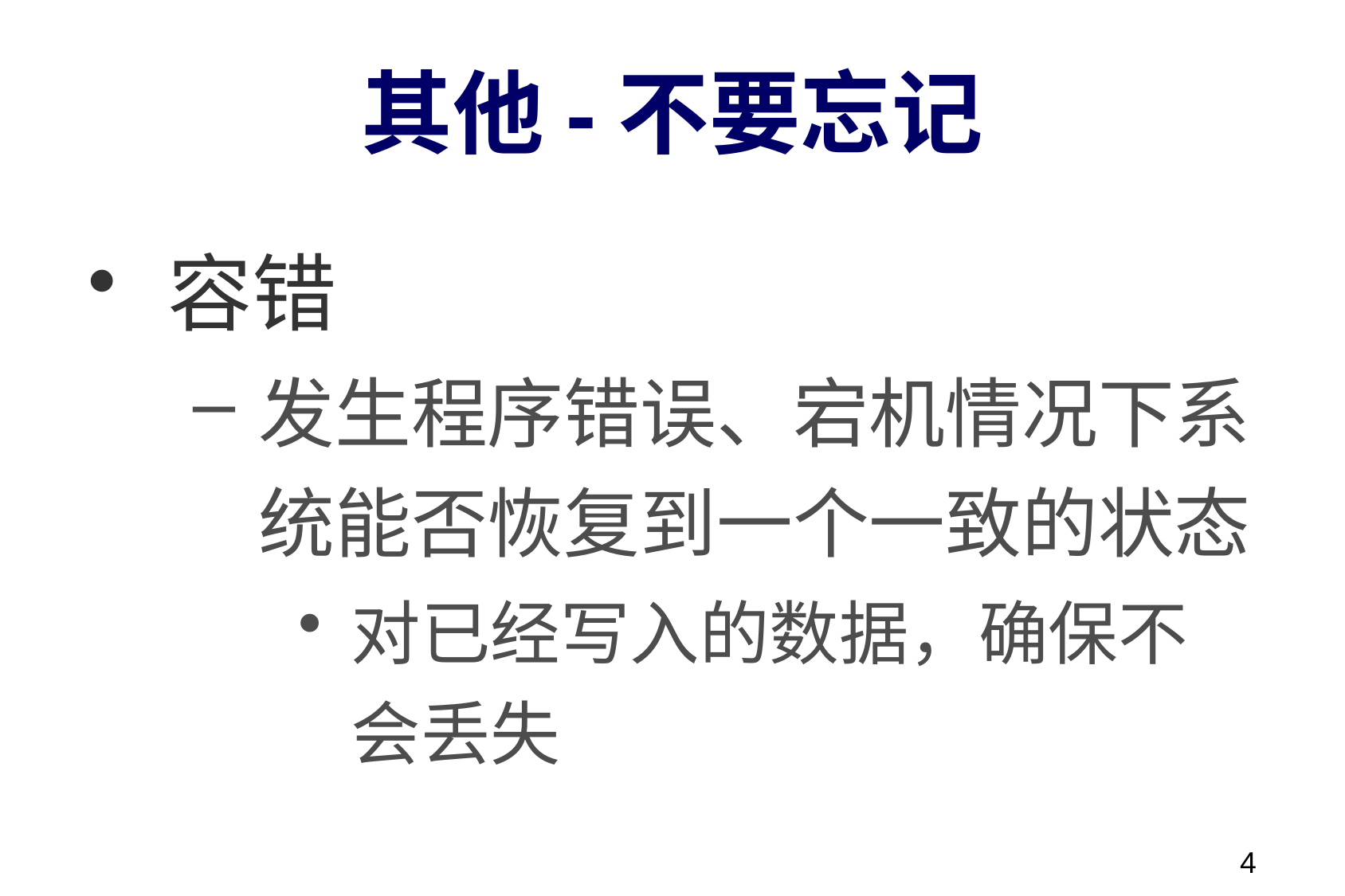

# 其他-不要忘记
容错
发生程序错误、宕机情况下系统能否恢复到一个一致的状态
对已经写入的数据，确保不会丢失
4